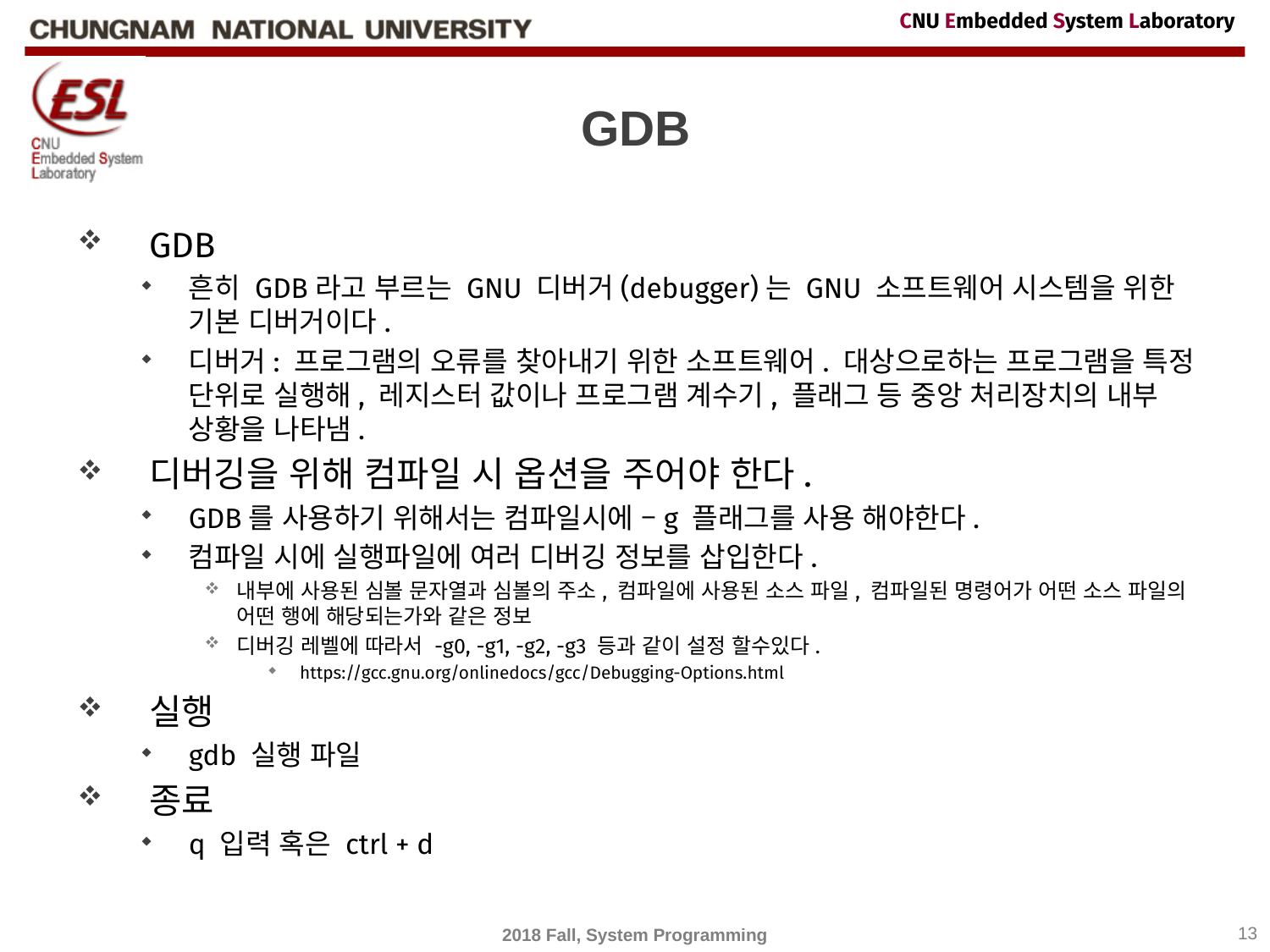

# GDB
GDB
흔히 GDB라고 부르는 GNU 디버거(debugger)는 GNU 소프트웨어 시스템을 위한 기본 디버거이다.
디버거: 프로그램의 오류를 찾아내기 위한 소프트웨어. 대상으로하는 프로그램을 특정 단위로 실행해, 레지스터 값이나 프로그램 계수기, 플래그 등 중앙 처리장치의 내부 상황을 나타냄.
디버깅을 위해 컴파일 시 옵션을 주어야 한다.
GDB를 사용하기 위해서는 컴파일시에 –g 플래그를 사용 해야한다.
컴파일 시에 실행파일에 여러 디버깅 정보를 삽입한다.
내부에 사용된 심볼 문자열과 심볼의 주소, 컴파일에 사용된 소스 파일, 컴파일된 명령어가 어떤 소스 파일의 어떤 행에 해당되는가와 같은 정보
디버깅 레벨에 따라서 -g0, -g1, -g2, -g3 등과 같이 설정 할수있다.
https://gcc.gnu.org/onlinedocs/gcc/Debugging-Options.html
실행
gdb 실행 파일
종료
q 입력 혹은 ctrl + d

2018 Fall, System Programming
13